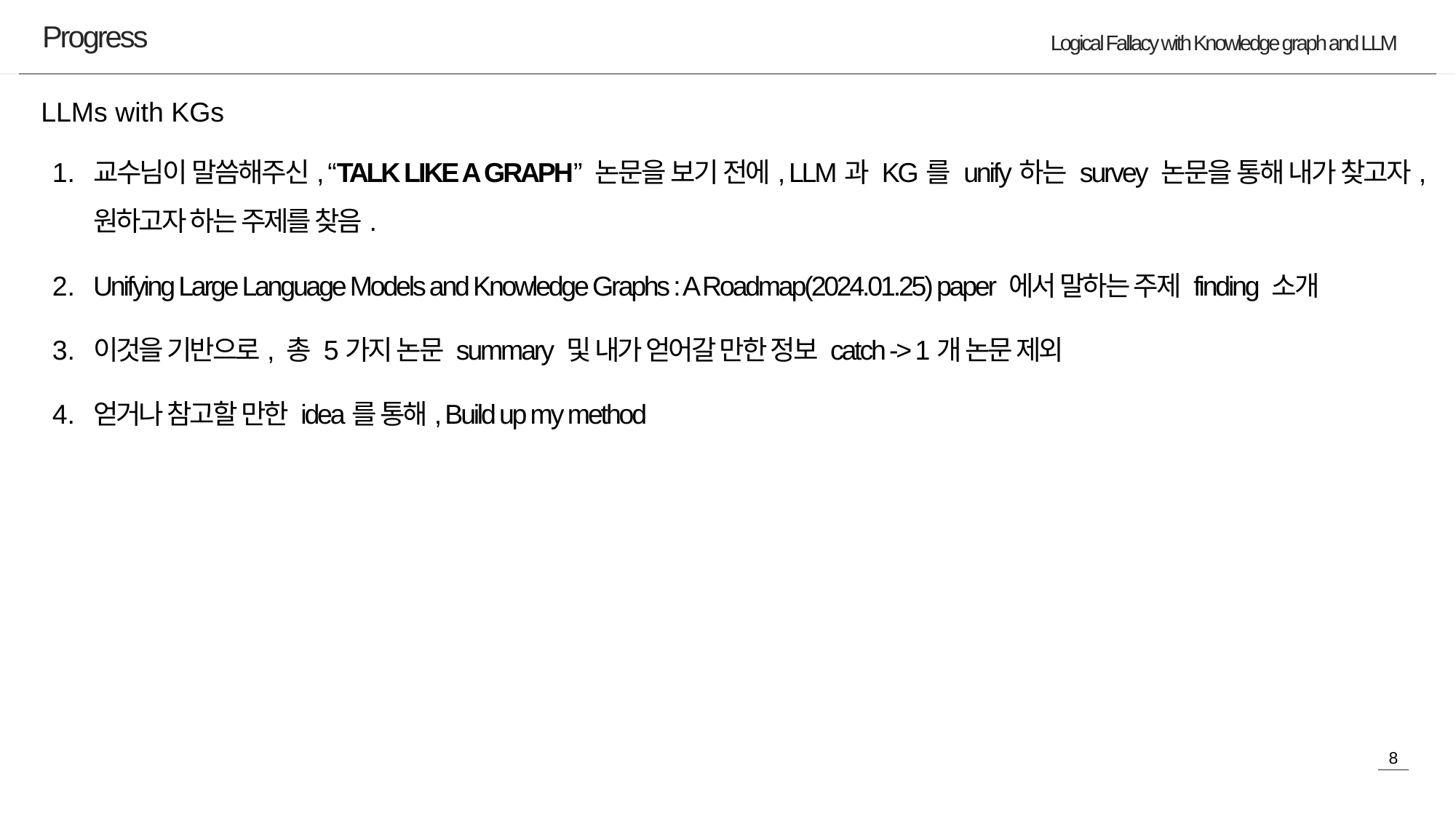

Progress
LLMs with KGs
교수님이 말씀해주신, “TALK LIKE A GRAPH” 논문을 보기 전에, LLM과 KG를 unify하는 survey 논문을 통해 내가 찾고자, 원하고자 하는 주제를 찾음.
Unifying Large Language Models and Knowledge Graphs : A Roadmap(2024.01.25) paper 에서 말하는 주제 finding 소개
이것을 기반으로, 총 5가지 논문 summary 및 내가 얻어갈 만한 정보 catch -> 1개 논문 제외
얻거나 참고할 만한 idea를 통해, Build up my method